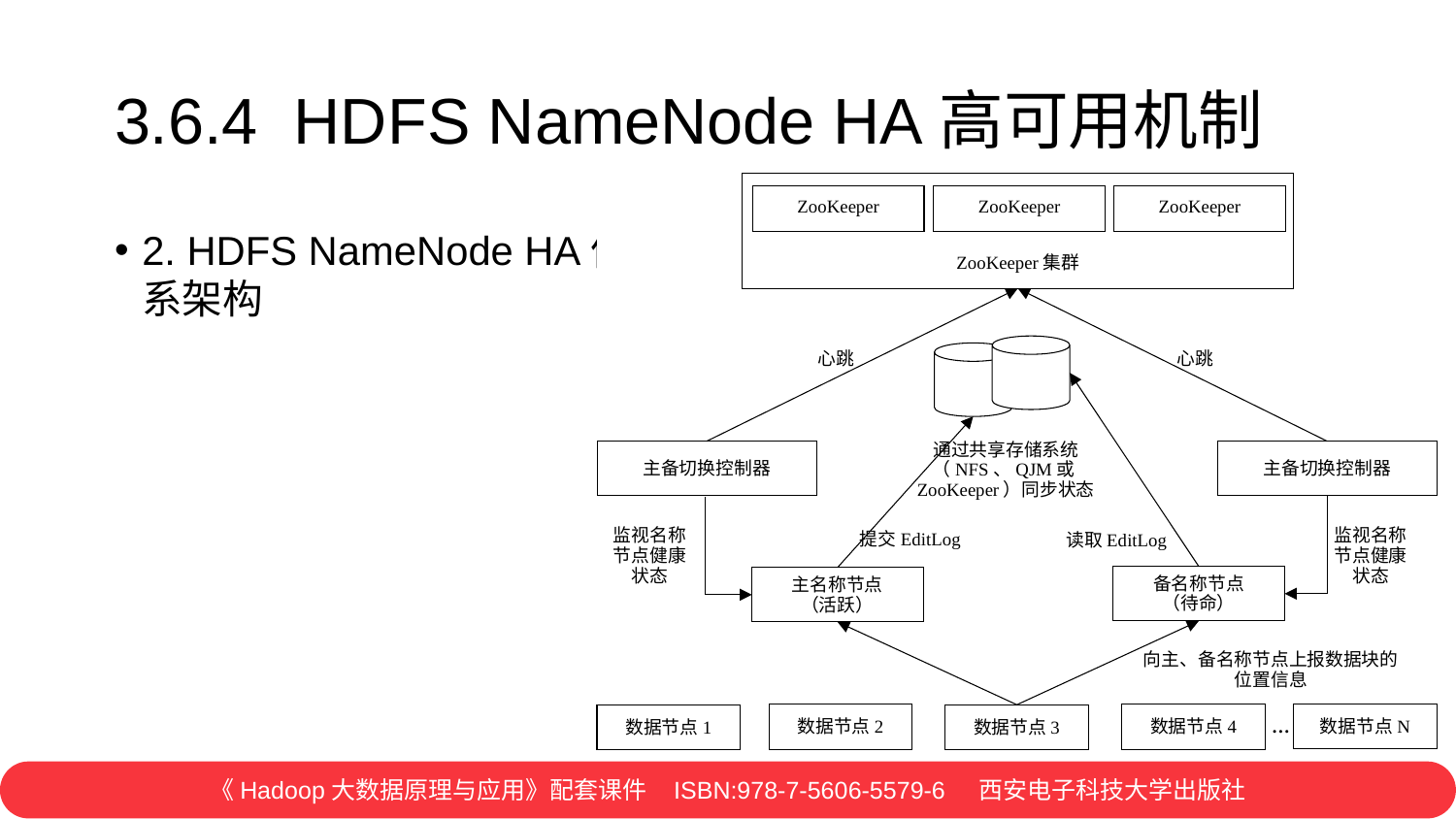

# 3.6.4  HDFS NameNode HA高可用机制

ZooKeeper集群
ZooKeeper
ZooKeeper
ZooKeeper

心跳
心跳

通过共享存储系统（NFS、QJM或ZooKeeper）同步状态
主备切换控制器
主备切换控制器
监视名称节点健康状态
监视名称节点健康状态
提交EditLog
读取EditLog
备名称节点
（待命）
主名称节点
（活跃）
向主、备名称节点上报数据块的位置信息
数据节点N
数据节点2
数据节点4
数据节点1
数据节点3
…
2. HDFS NameNode HA体系架构